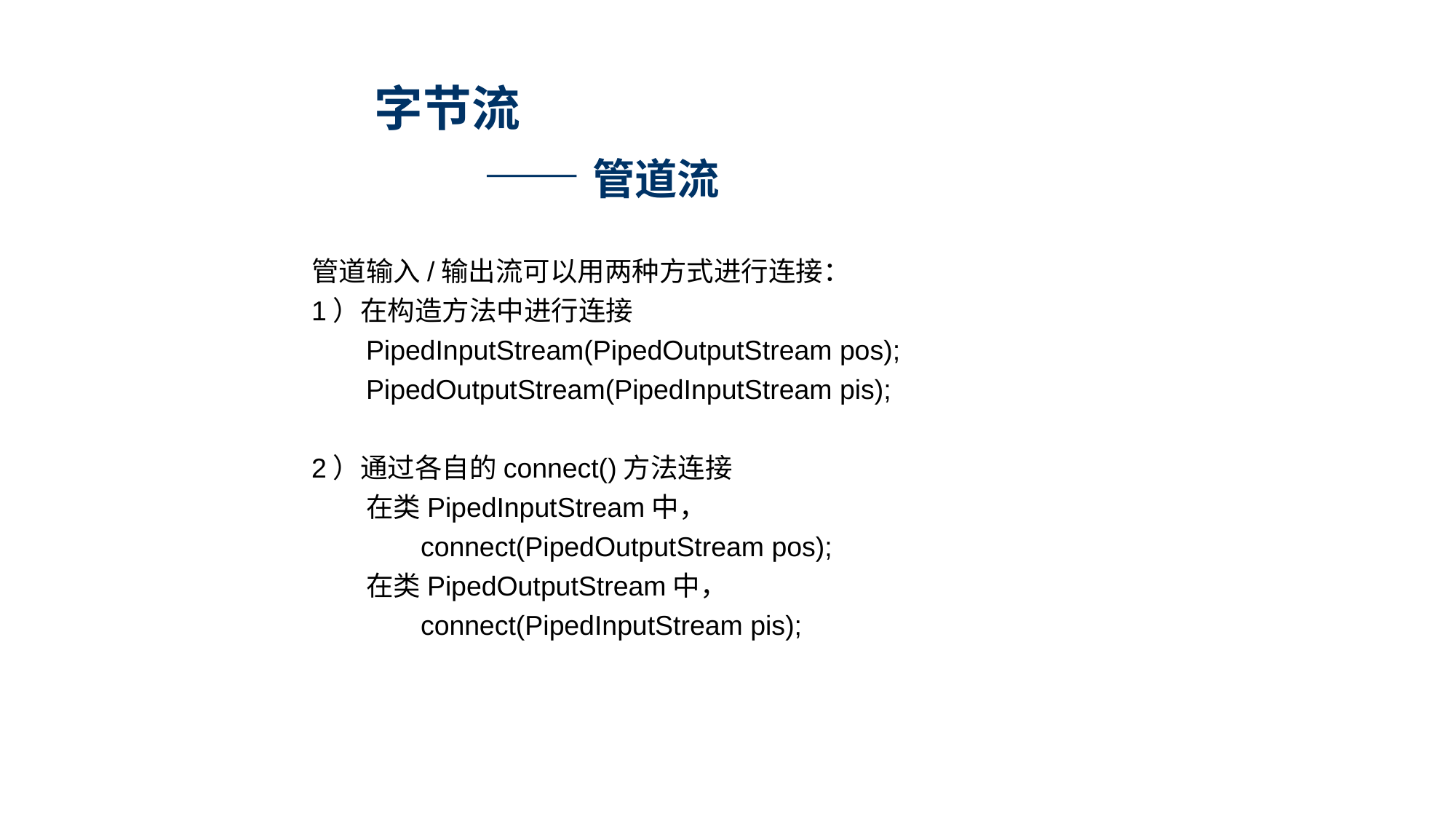

字节流
	——管道流
管道输入/输出流可以用两种方式进行连接：
1）在构造方法中进行连接
PipedInputStream(PipedOutputStream pos);
PipedOutputStream(PipedInputStream pis);

2）通过各自的connect()方法连接
在类PipedInputStream中，
connect(PipedOutputStream pos);
在类PipedOutputStream中，
connect(PipedInputStream pis);